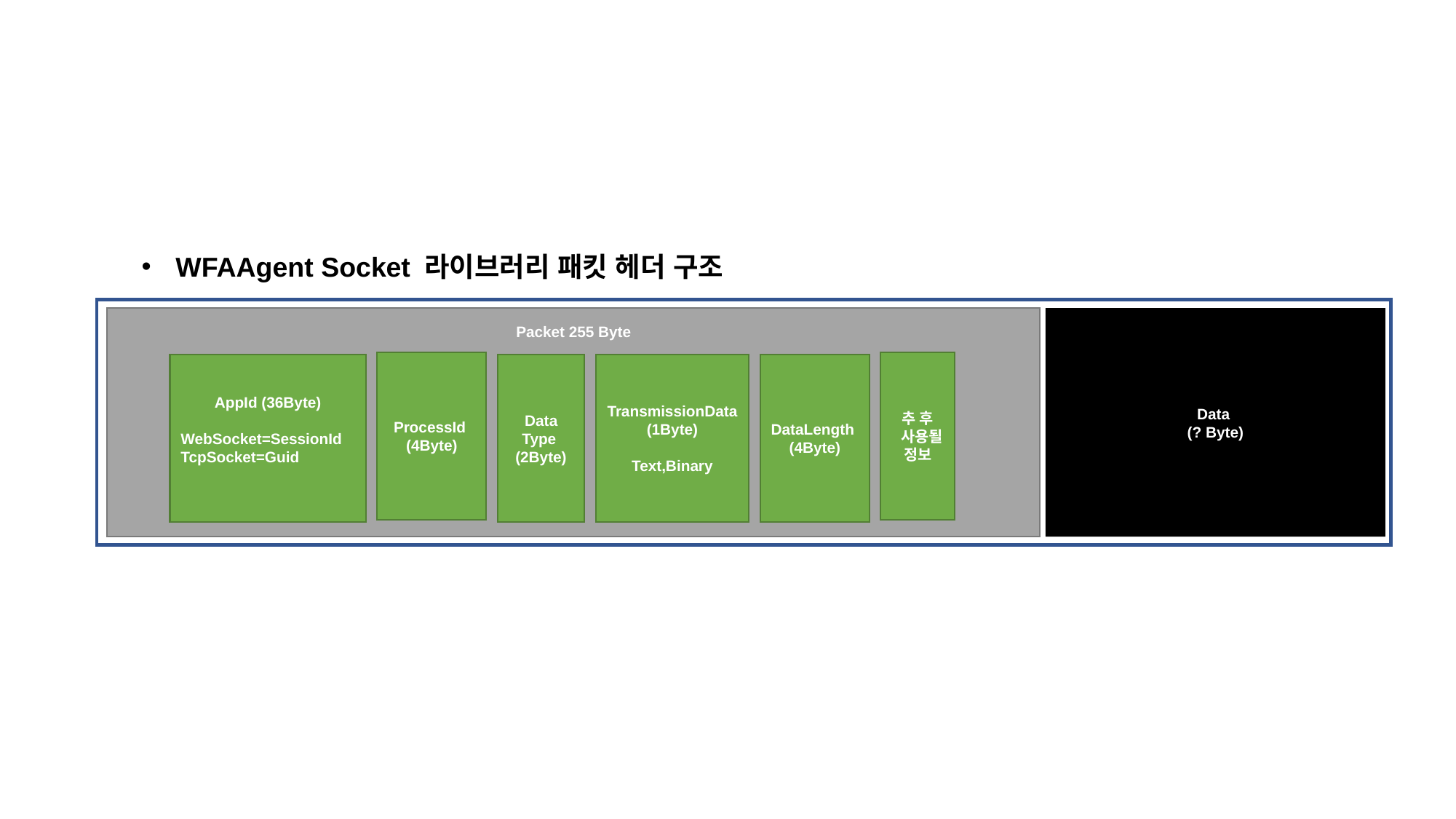

WFAAgent Socket 라이브러리 패킷 헤더 구조

AppId (36Byte)

WebSocket=SessionId
TcpSocket=Guid

Data
(? Byte)
ProcessId
(4Byte)
Data Type
(2Byte)
TransmissionData
(1Byte)

Text,Binary
DataLength
(4Byte)
Packet 255 Byte

추 후
 사용될
정보